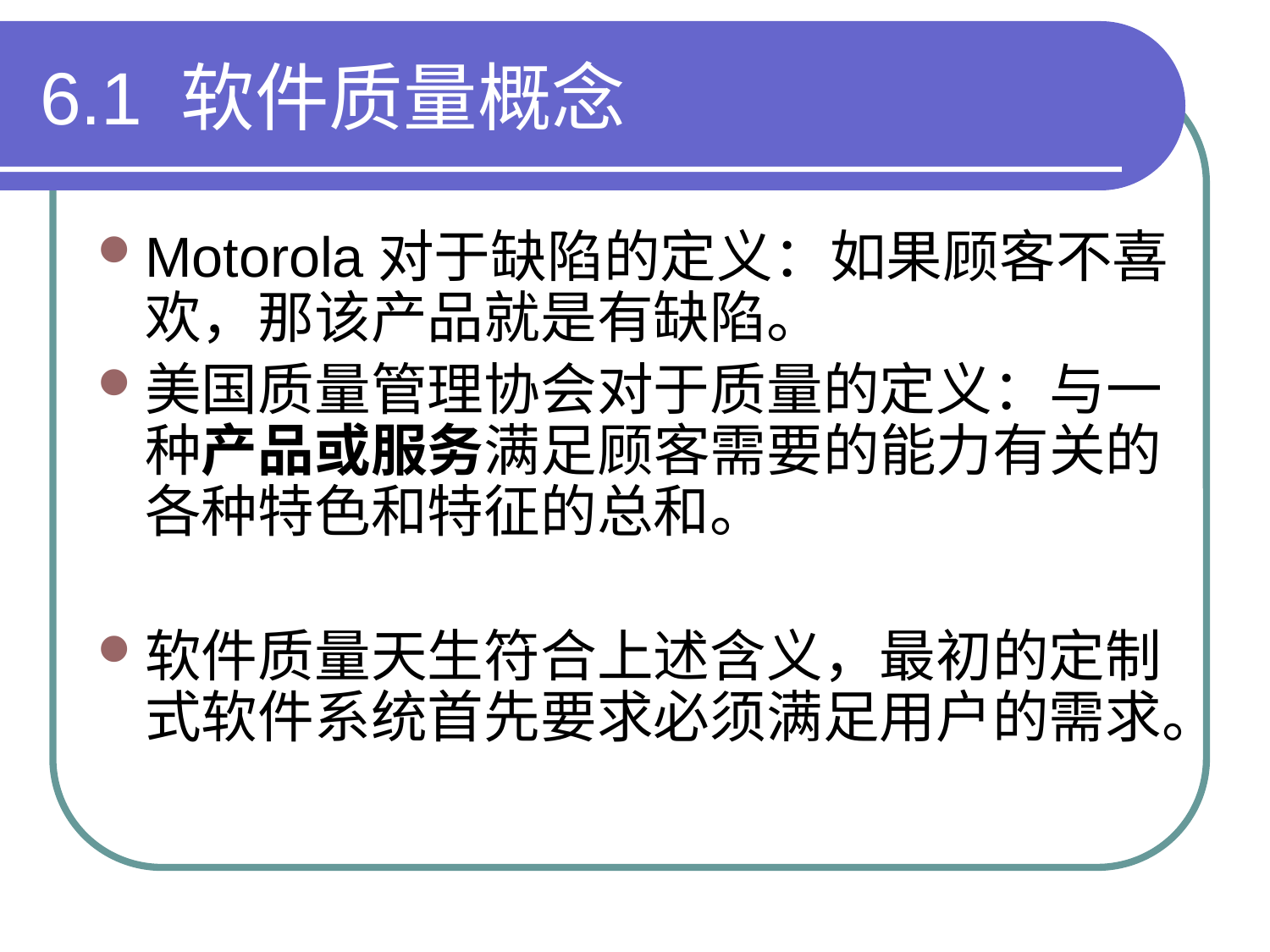

# 6.1 软件质量概念
Motorola对于缺陷的定义：如果顾客不喜欢，那该产品就是有缺陷。
美国质量管理协会对于质量的定义：与一种产品或服务满足顾客需要的能力有关的各种特色和特征的总和。

软件质量天生符合上述含义，最初的定制式软件系统首先要求必须满足用户的需求。

4